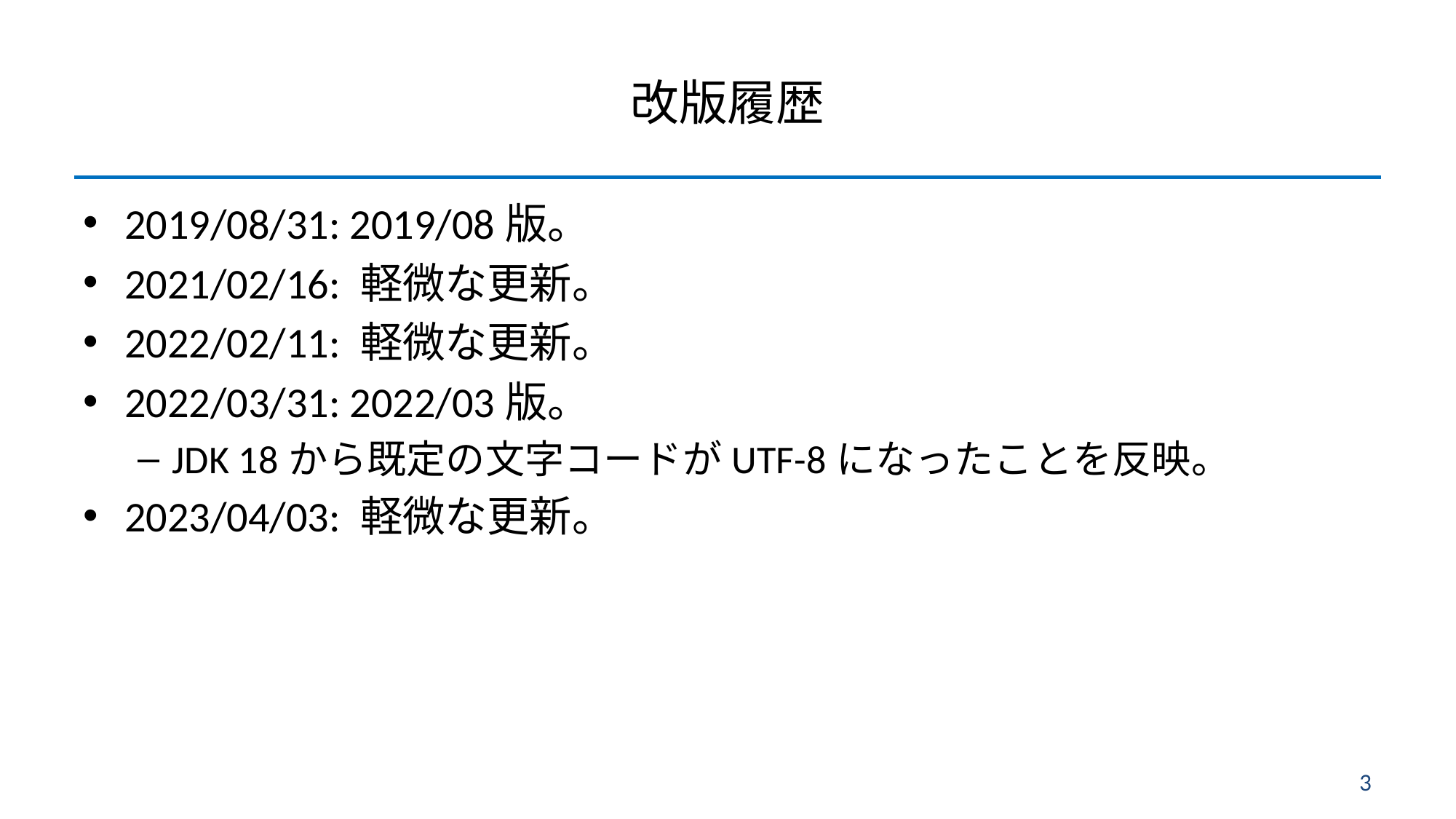

# 改版履歴
2019/08/31: 2019/08版。
2021/02/16: 軽微な更新。
2022/02/11: 軽微な更新。
2022/03/31: 2022/03版。
JDK 18から既定の文字コードがUTF-8になったことを反映。
2023/04/03: 軽微な更新。
3